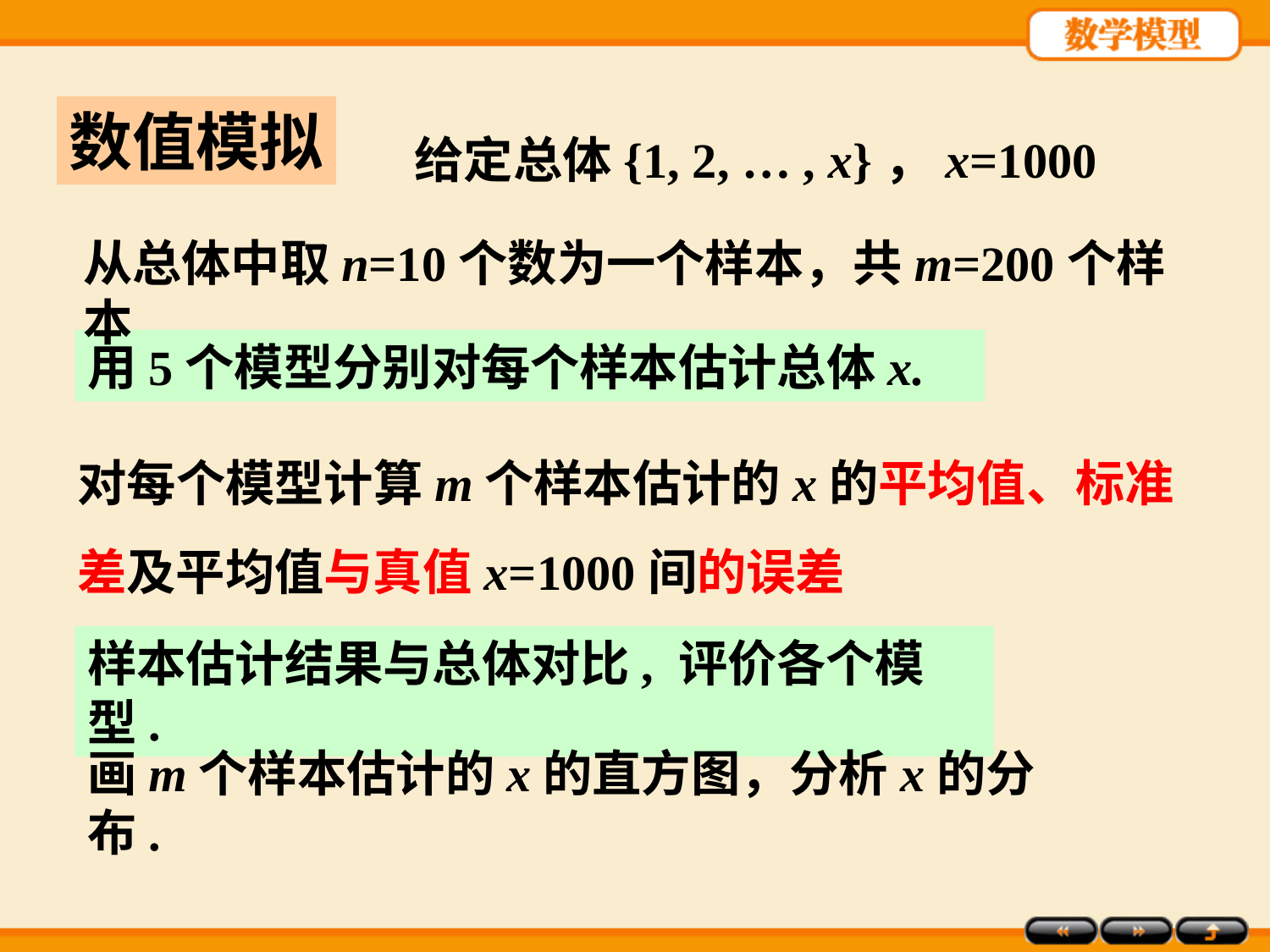

数值模拟
给定总体{1, 2, … , x}，x=1000
从总体中取n=10个数为一个样本，共m=200个样本
用5个模型分别对每个样本估计总体x.
对每个模型计算m个样本估计的x的平均值、标准差及平均值与真值x=1000间的误差
样本估计结果与总体对比, 评价各个模型.
画m个样本估计的x的直方图，分析x的分布.